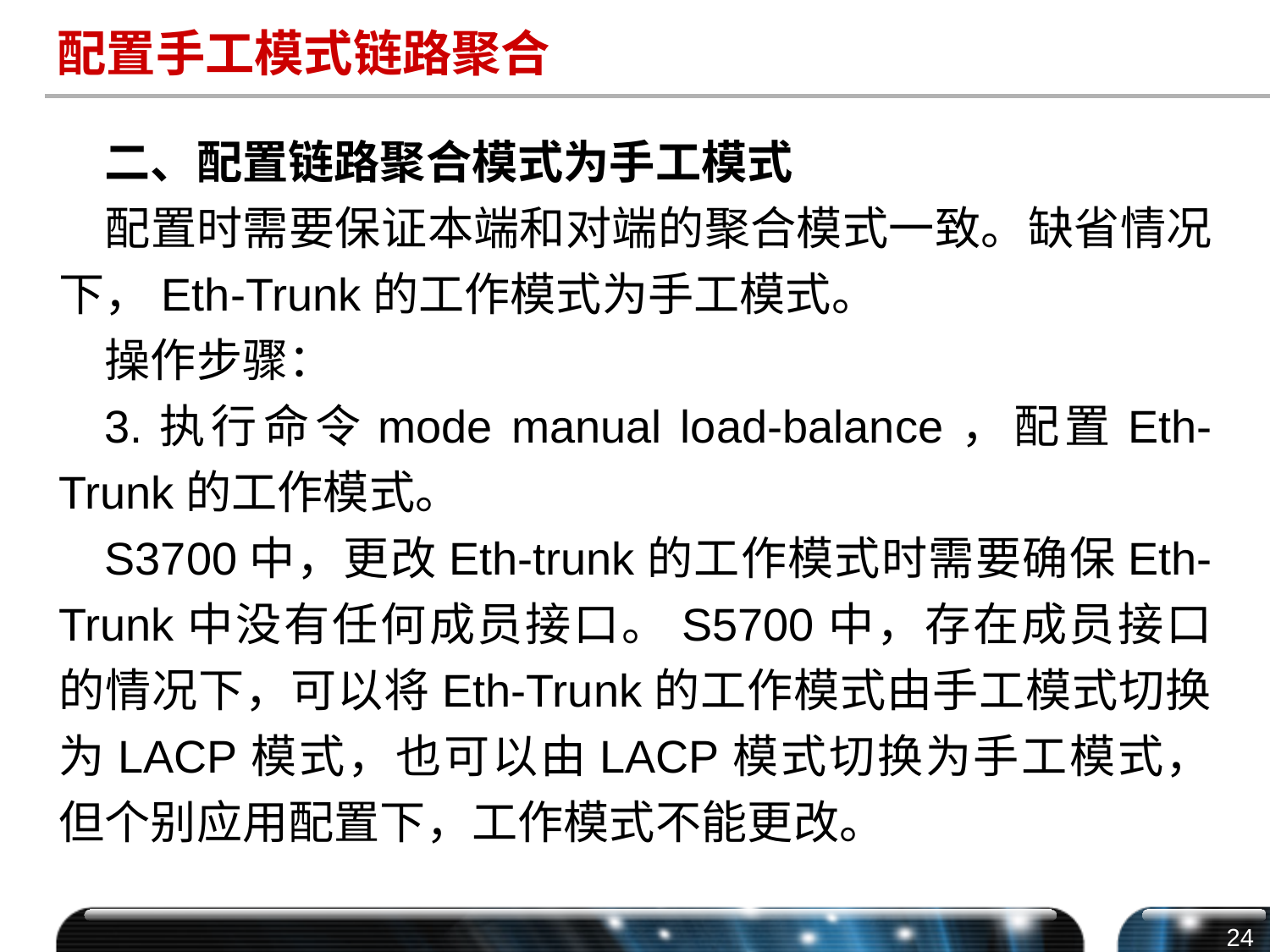

# 配置手工模式链路聚合
二、配置链路聚合模式为手工模式
配置时需要保证本端和对端的聚合模式一致。缺省情况下，Eth-Trunk的工作模式为手工模式。
操作步骤：
3.执行命令mode manual load-balance，配置Eth-Trunk的工作模式。
S3700中，更改Eth-trunk的工作模式时需要确保Eth-Trunk中没有任何成员接口。S5700中，存在成员接口的情况下，可以将Eth-Trunk的工作模式由手工模式切换为LACP模式，也可以由LACP模式切换为手工模式，但个别应用配置下，工作模式不能更改。